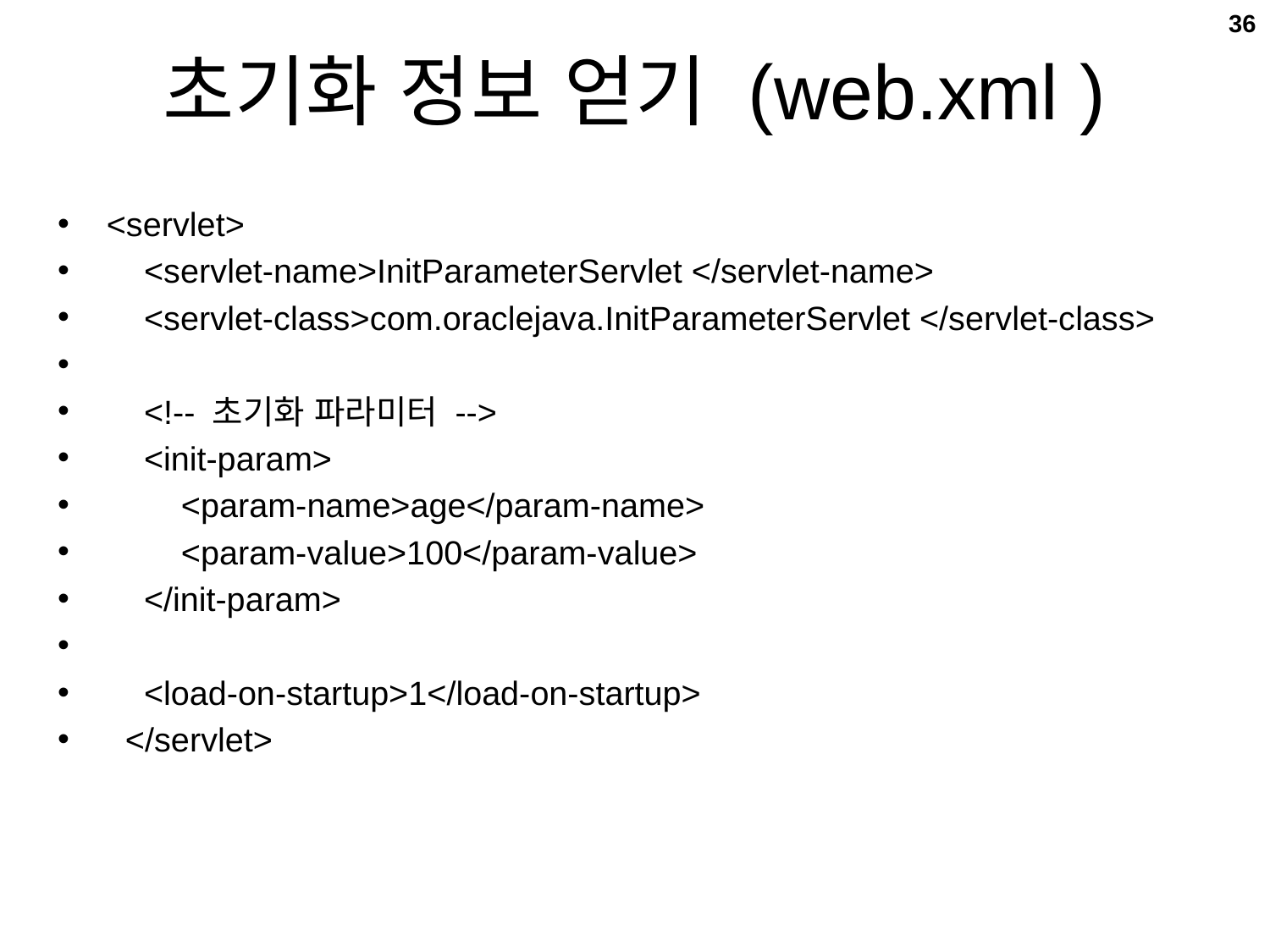

36
# 초기화 정보 얻기 (web.xml )
<servlet>
    <servlet-name>InitParameterServlet </servlet-name>
    <servlet-class>com.oraclejava.InitParameterServlet </servlet-class>

    <!-- 초기화 파라미터 -->
    <init-param>
        <param-name>age</param-name>
        <param-value>100</param-value>
    </init-param>

    <load-on-startup>1</load-on-startup>
  </servlet>